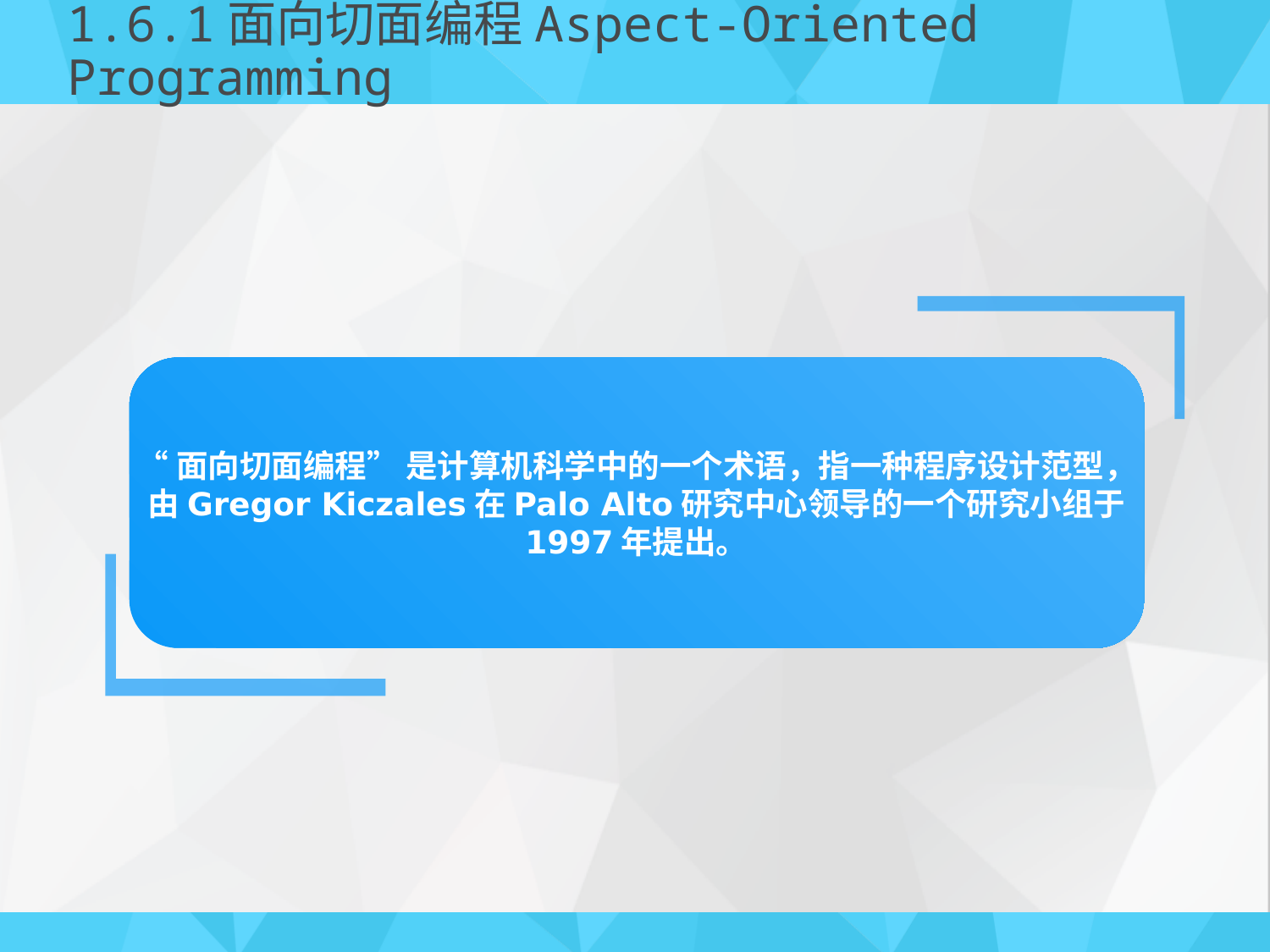

# 1.6.1面向切面编程Aspect-Oriented Programming

“面向切面编程” 是计算机科学中的一个术语，指一种程序设计范型，
由Gregor Kiczales在Palo Alto研究中心领导的一个研究小组于
1997年提出。